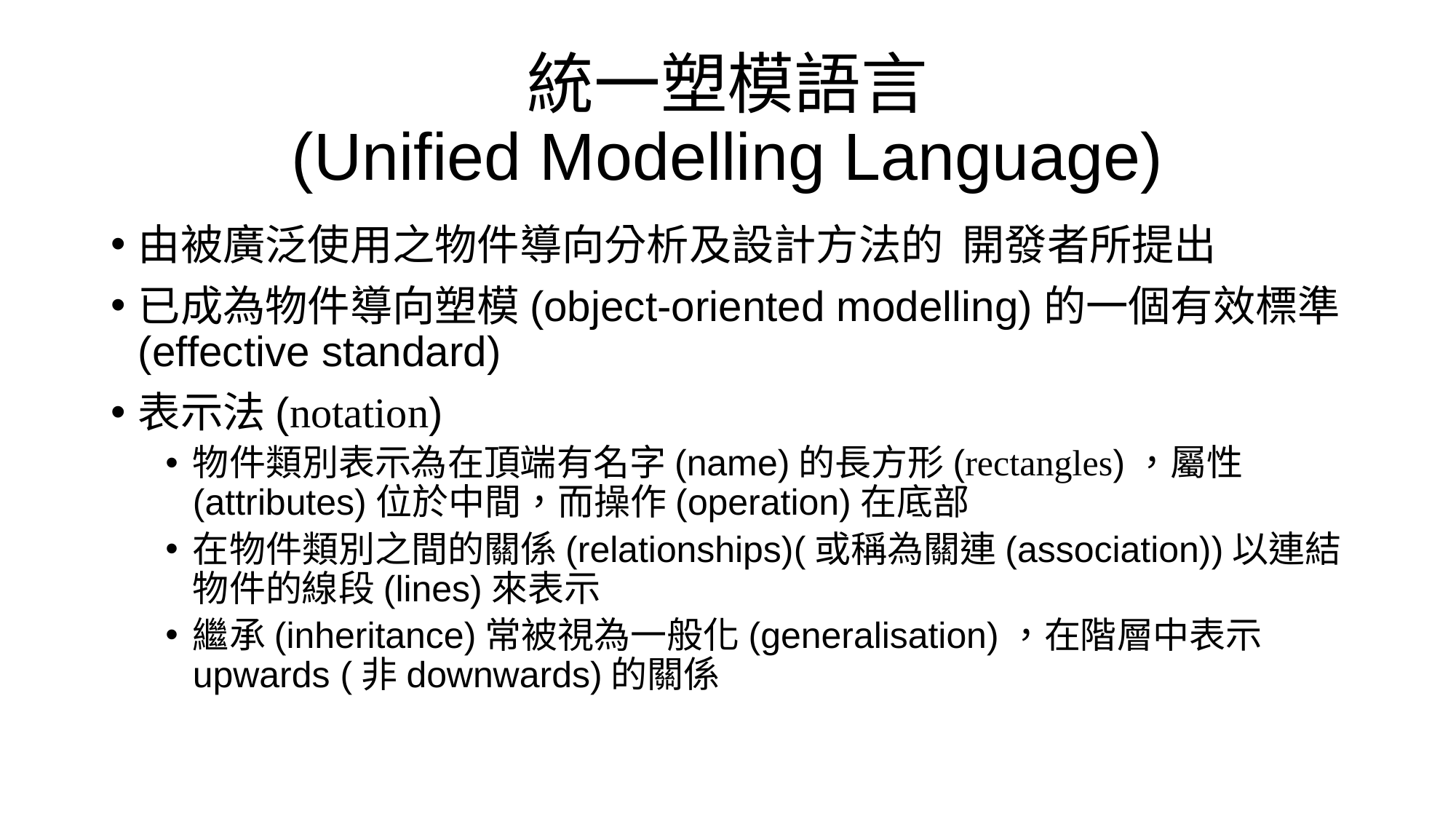

# 統一塑模語言 (Unified Modelling Language)
由被廣泛使用之物件導向分析及設計方法的  開發者所提出
已成為物件導向塑模(object-oriented modelling)的一個有效標準(effective standard)
表示法(notation)
物件類別表示為在頂端有名字(name)的長方形(rectangles)，屬性(attributes)位於中間，而操作(operation)在底部
在物件類別之間的關係(relationships)(或稱為關連(association))以連結物件的線段(lines)來表示
繼承(inheritance)常被視為一般化(generalisation)，在階層中表示upwards (非downwards)的關係